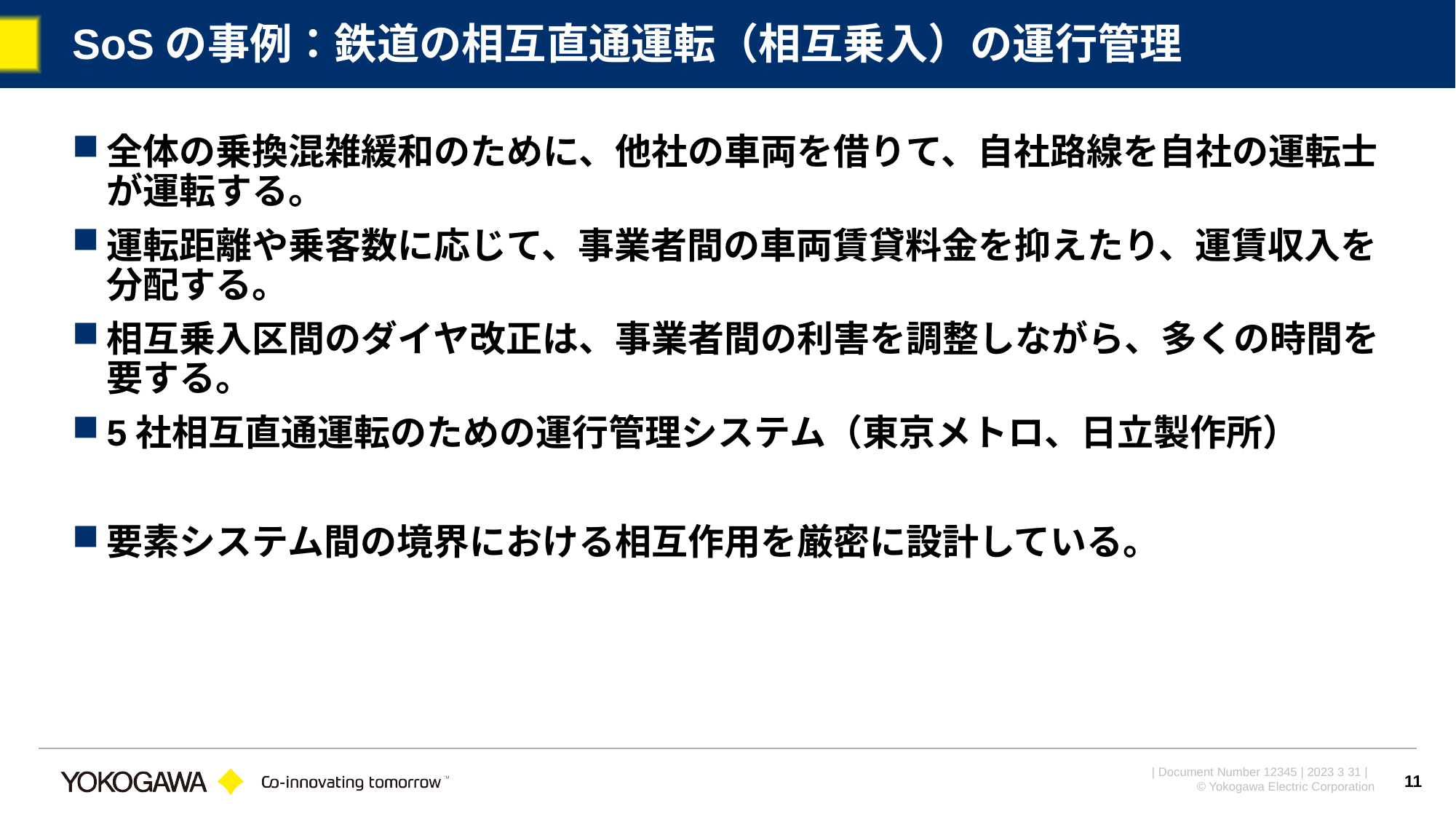

# SoSの事例：鉄道の相互直通運転（相互乗入）の運行管理
全体の乗換混雑緩和のために、他社の車両を借りて、自社路線を自社の運転士が運転する。
運転距離や乗客数に応じて、事業者間の車両賃貸料金を抑えたり、運賃収入を分配する。
相互乗入区間のダイヤ改正は、事業者間の利害を調整しながら、多くの時間を要する。
5社相互直通運転のための運行管理システム（東京メトロ、日立製作所）

要素システム間の境界における相互作用を厳密に設計している。
11